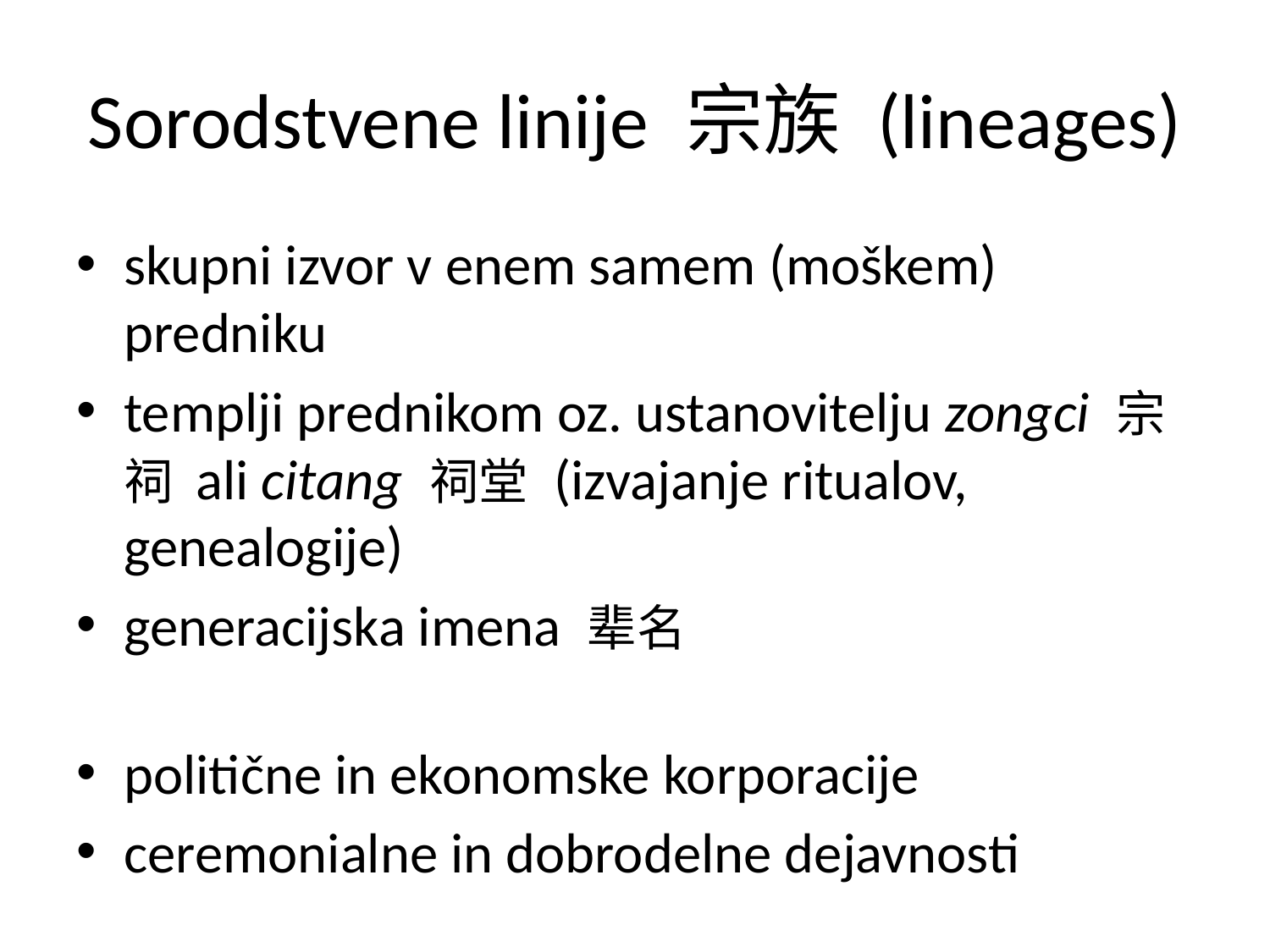

# Sorodstvene linije 宗族 (lineages)
skupni izvor v enem samem (moškem) predniku
templji prednikom oz. ustanovitelju zongci 宗祠 ali citang 祠堂 (izvajanje ritualov, genealogije)
generacijska imena 辈名

politične in ekonomske korporacije
ceremonialne in dobrodelne dejavnosti